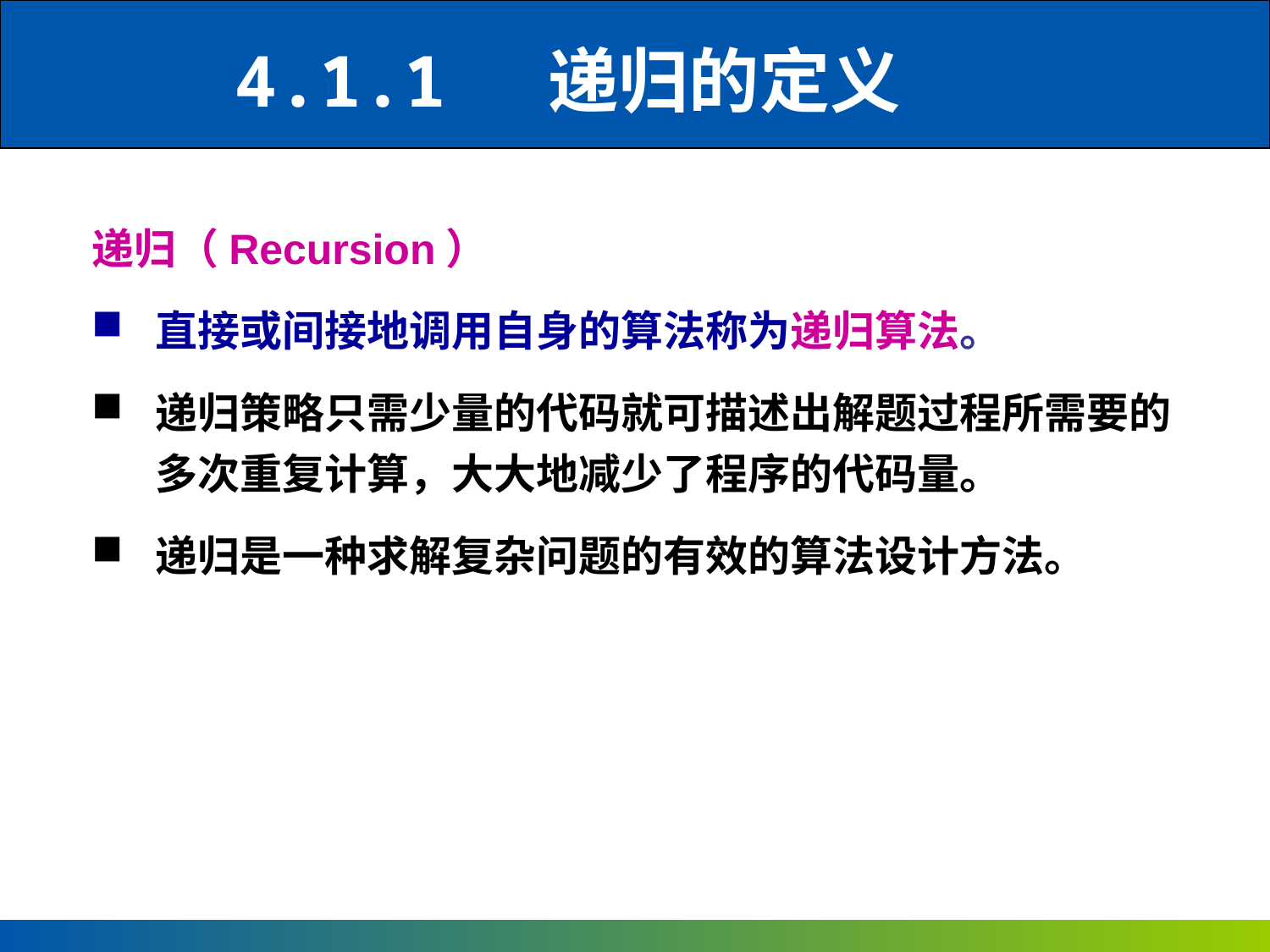

4.1.1  递归的定义
递归（Recursion）
直接或间接地调用自身的算法称为递归算法。
递归策略只需少量的代码就可描述出解题过程所需要的多次重复计算，大大地减少了程序的代码量。
递归是一种求解复杂问题的有效的算法设计方法。